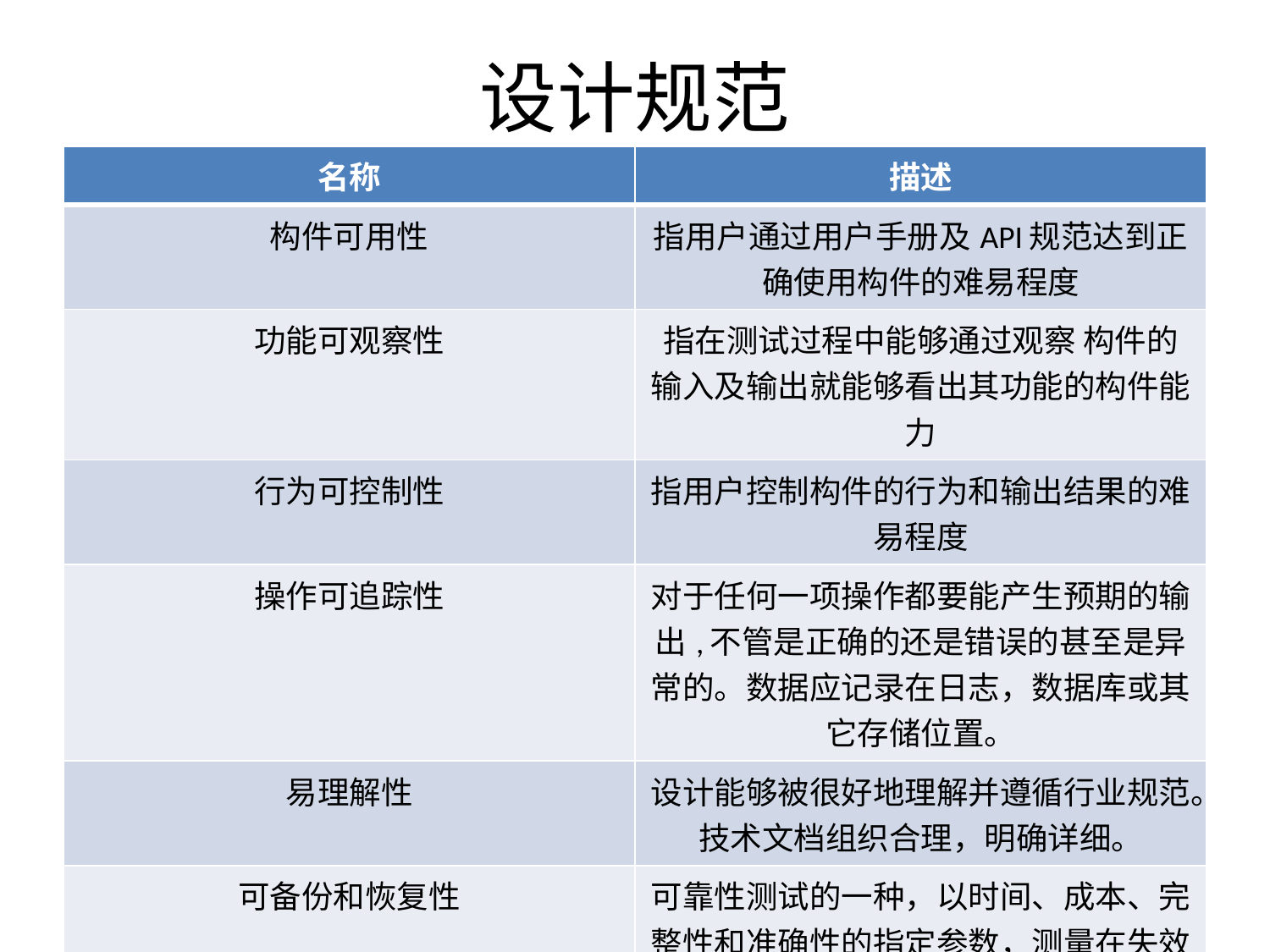

# 设计规范
| 名称 | 描述 |
| --- | --- |
| 构件可用性 | 指用户通过用户手册及API规范达到正确使用构件的难易程度 |
| 功能可观察性 | 指在测试过程中能够通过观察 构件的输入及输出就能够看出其功能的构件能力 |
| 行为可控制性 | 指用户控制构件的行为和输出结果的难易程度 |
| 操作可追踪性 | 对于任何一项操作都要能产生预期的输出,不管是正确的还是错误的甚至是异常的。数据应记录在日志，数据库或其它存储位置。 |
| 易理解性 | 设计能够被很好地理解并遵循行业规范。 技术文档组织合理，明确详细。 |
| 可备份和恢复性 | 可靠性测试的一种，以时间、成本、完整性和准确性的指定参数，测量在失效情况下，系统状态可以从备份中恢复的程度。 |